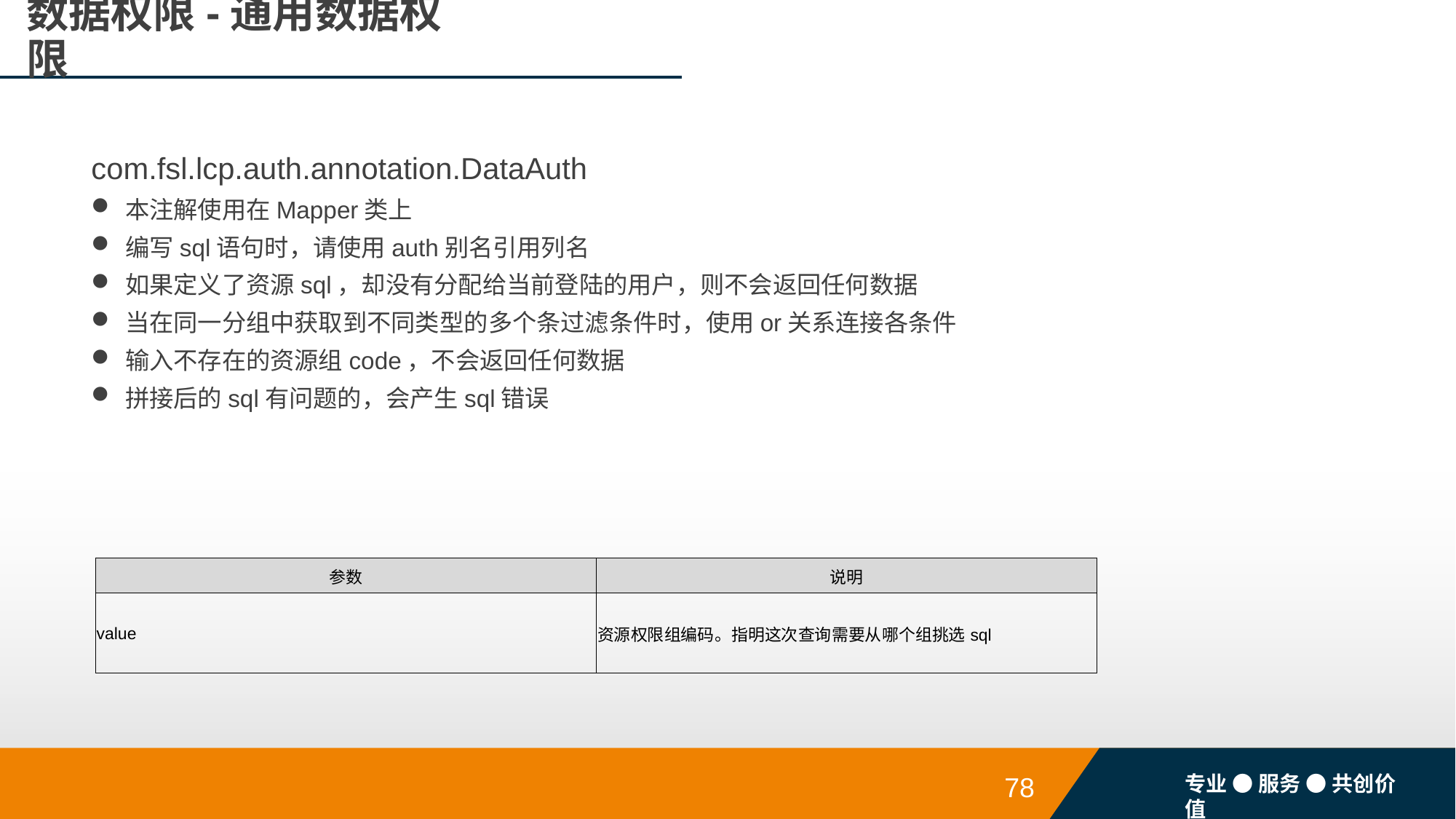

# 数据权限-通用数据权限
com.fsl.lcp.auth.annotation.DataAuth
本注解使用在Mapper类上
编写sql语句时，请使用auth别名引用列名
如果定义了资源sql，却没有分配给当前登陆的用户，则不会返回任何数据
当在同一分组中获取到不同类型的多个条过滤条件时，使用or关系连接各条件
输入不存在的资源组code，不会返回任何数据
拼接后的sql有问题的，会产生sql错误
| 参数 | 说明 |
| --- | --- |
| value | 资源权限组编码。指明这次查询需要从哪个组挑选sql |